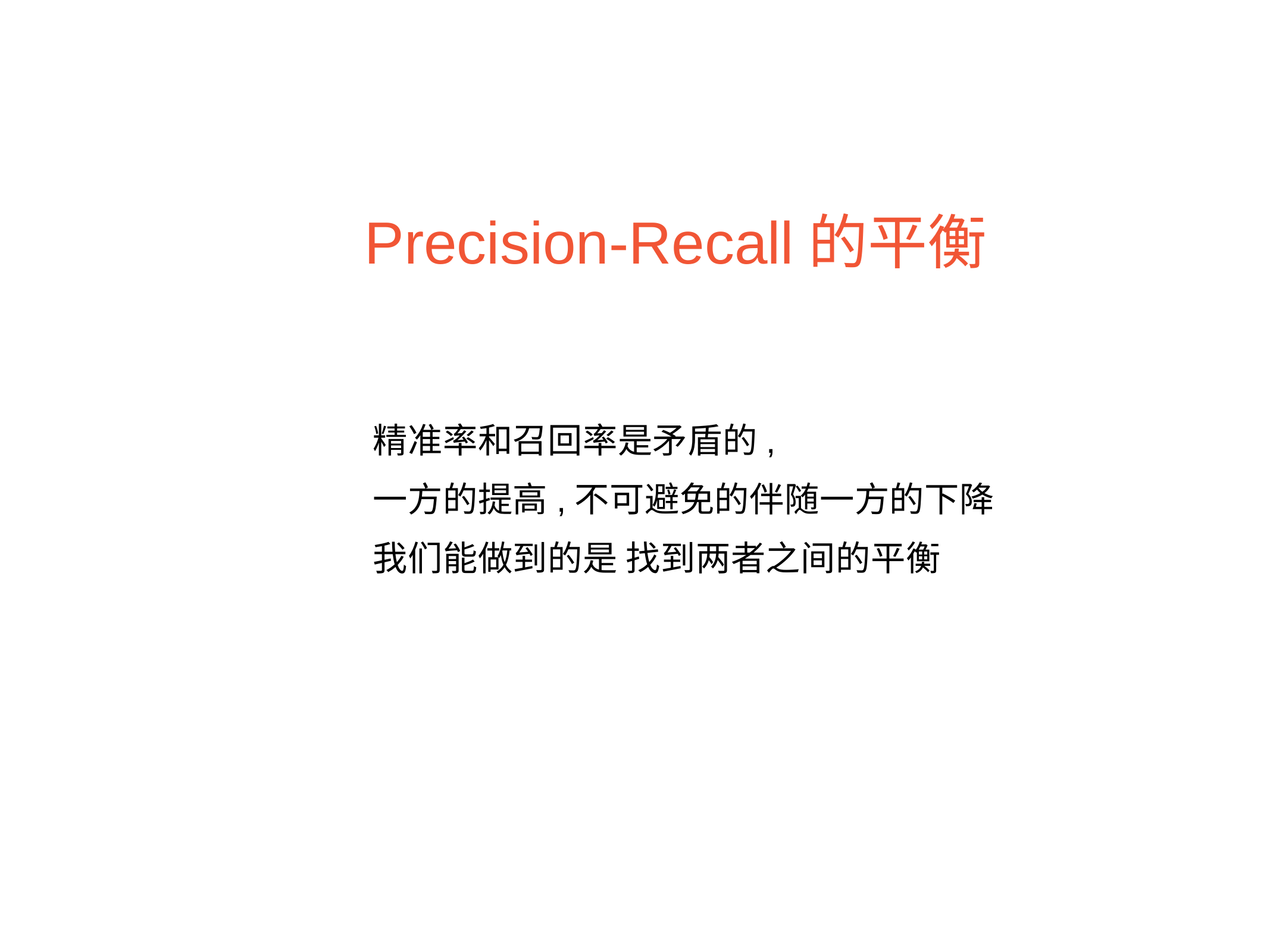

Precision-Recall的平衡
精准率和召回率是矛盾的,
一方的提高,不可避免的伴随一方的下降
我们能做到的是 找到两者之间的平衡